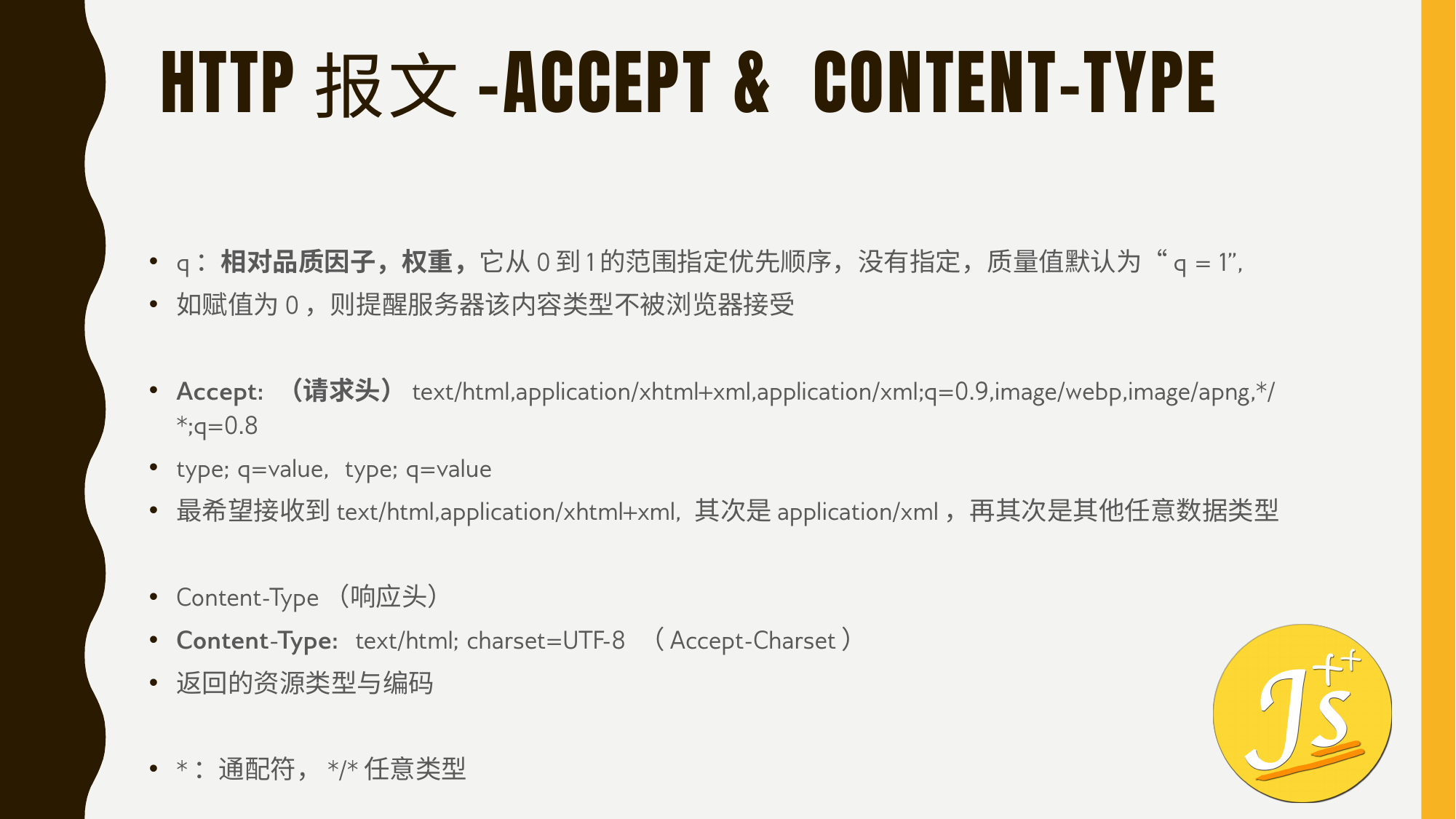

# HTTP报文-Accept &  Content-Type
q：相对品质因子，权重，它从0到1的范围指定优先顺序，没有指定，质量值默认为“q = 1”,
如赋值为0，则提醒服务器该内容类型不被浏览器接受

Accept: （请求头）text/html,application/xhtml+xml,application/xml;q=0.9,image/webp,image/apng,*/*;q=0.8
type; q=value,  type; q=value
最希望接收到text/html,application/xhtml+xml, 其次是application/xml，再其次是其他任意数据类型

Content-Type（响应头）
Content-Type:  text/html; charset=UTF-8 （Accept-Charset）
返回的资源类型与编码

*：通配符，*/*任意类型